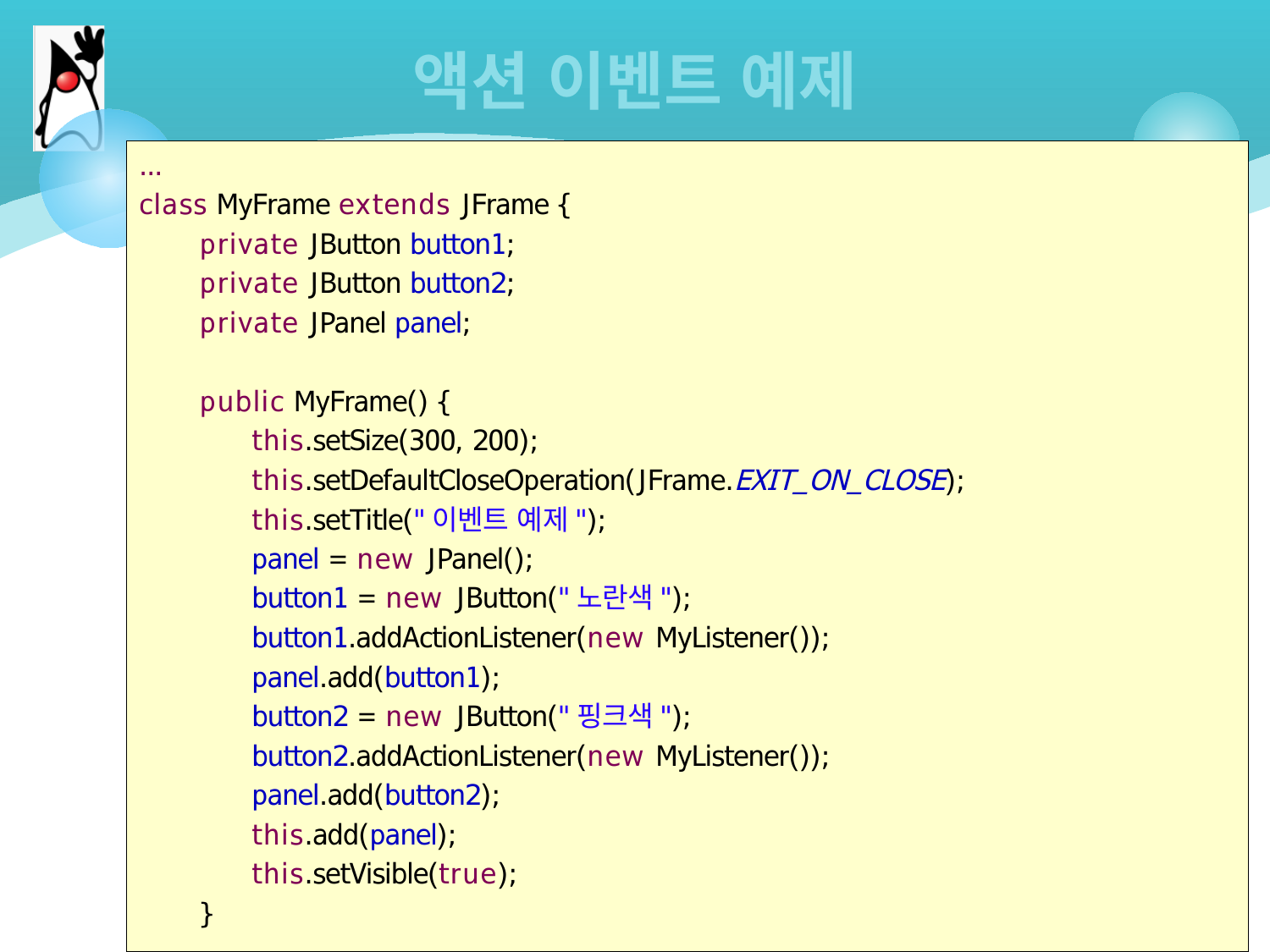

# 액션 이벤트 예제
…
class MyFrame extends JFrame {
       private JButton button1;
       private JButton button2;
       private JPanel panel;

       public MyFrame() {
             this.setSize(300, 200);
             this.setDefaultCloseOperation(JFrame.EXIT_ON_CLOSE);
             this.setTitle("이벤트 예제");
             panel = new JPanel();
             button1 = new JButton("노란색");
             button1.addActionListener(new MyListener());
             panel.add(button1);
             button2 = new JButton("핑크색");
             button2.addActionListener(new MyListener());
             panel.add(button2);
             this.add(panel);
             this.setVisible(true);
       }